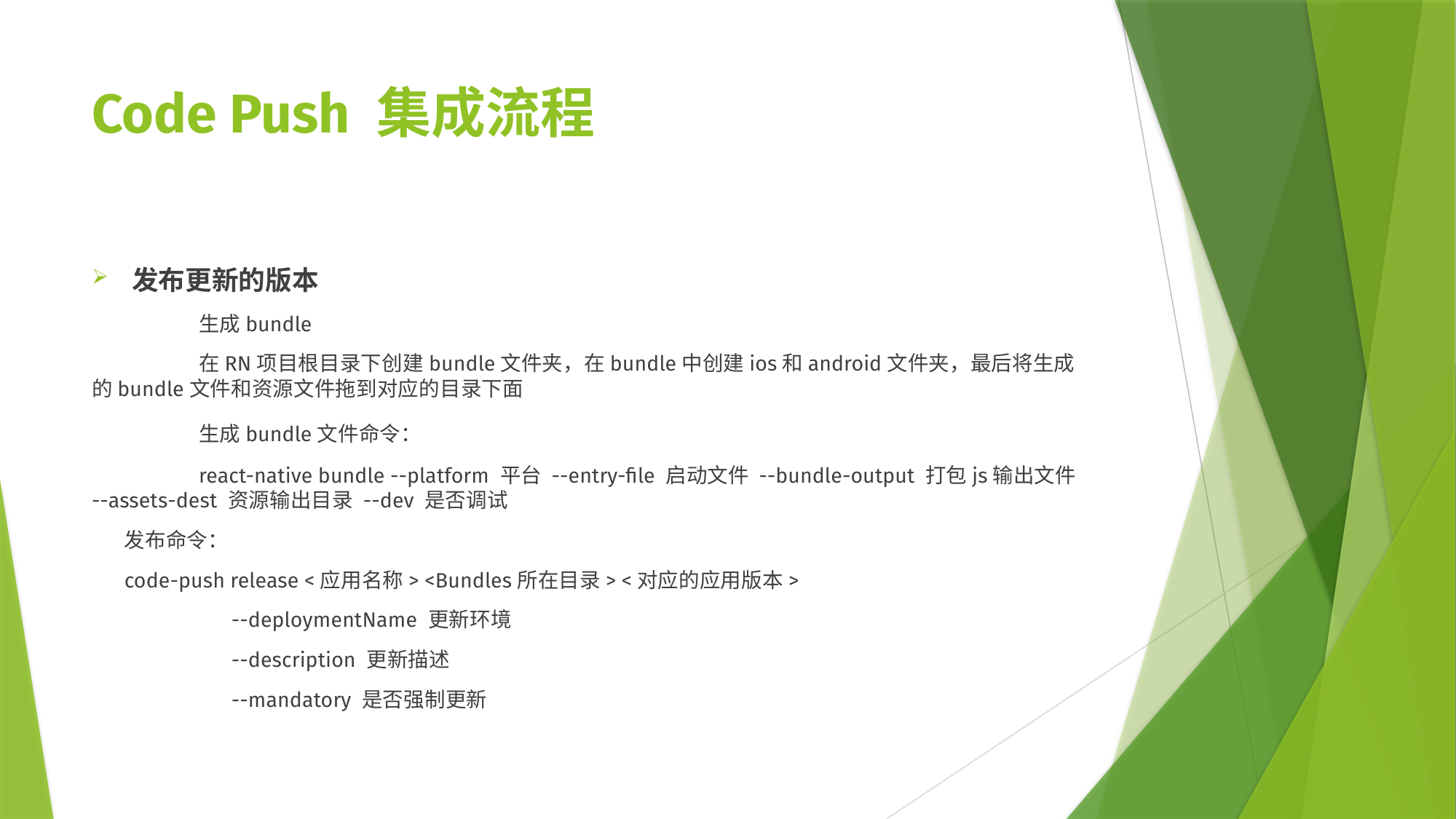

# Code Push 集成流程
发布更新的版本
	生成bundle
	在RN项目根目录下创建bundle文件夹，在bundle中创建ios和android文件夹，最后将生成的bundle文件和资源文件拖到对应的目录下面
	生成bundle文件命令：
	react-native bundle --platform 平台 --entry-file 启动文件 --bundle-output 打包js输出文件 --assets-dest 资源输出目录 --dev 是否调试
	发布命令：
	code-push release <应用名称> <Bundles所在目录> <对应的应用版本>
	 	--deploymentName 更新环境
	 	--description 更新描述
	 	--mandatory 是否强制更新